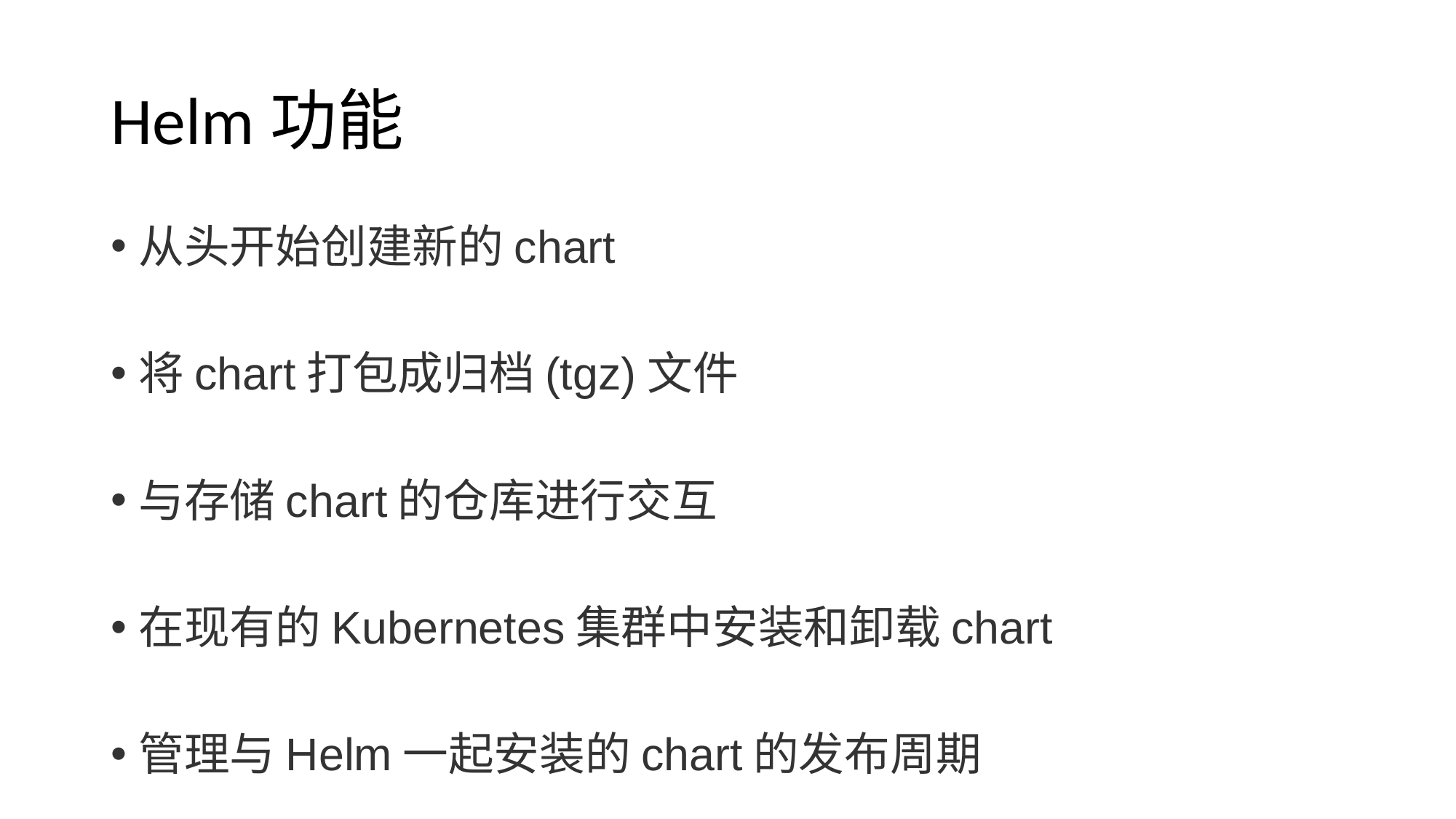

# Helm功能
从头开始创建新的chart

将chart打包成归档(tgz)文件

与存储chart的仓库进行交互

在现有的Kubernetes集群中安装和卸载chart

管理与Helm一起安装的chart的发布周期